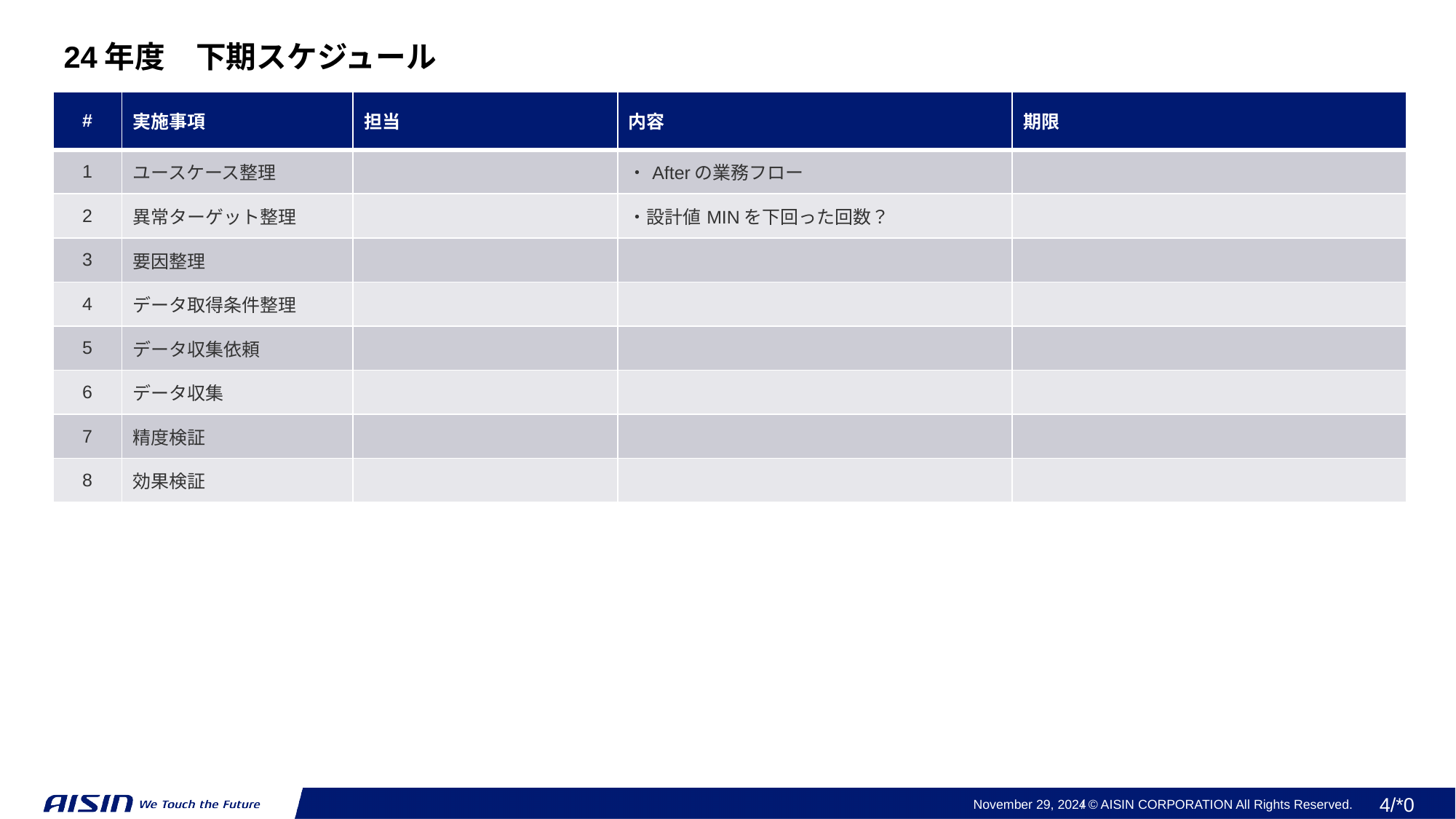

24年度　下期スケジュール

| # | 実施事項 | 担当 | 内容 | 期限 |
| --- | --- | --- | --- | --- |
| 1 | ユースケース整理 |  | ・Afterの業務フロー |  |
| 2 | 異常ターゲット整理 |  | ・設計値MINを下回った回数？ |  |
| 3 | 要因整理 |  |  |  |
| 4 | データ取得条件整理 |  |  |  |
| 5 | データ収集依頼 |  |  |  |
| 6 | データ収集 |  |  |  |
| 7 | 精度検証 |  |  |  |
| 8 | 効果検証 |  |  |  |
November 29, 2024